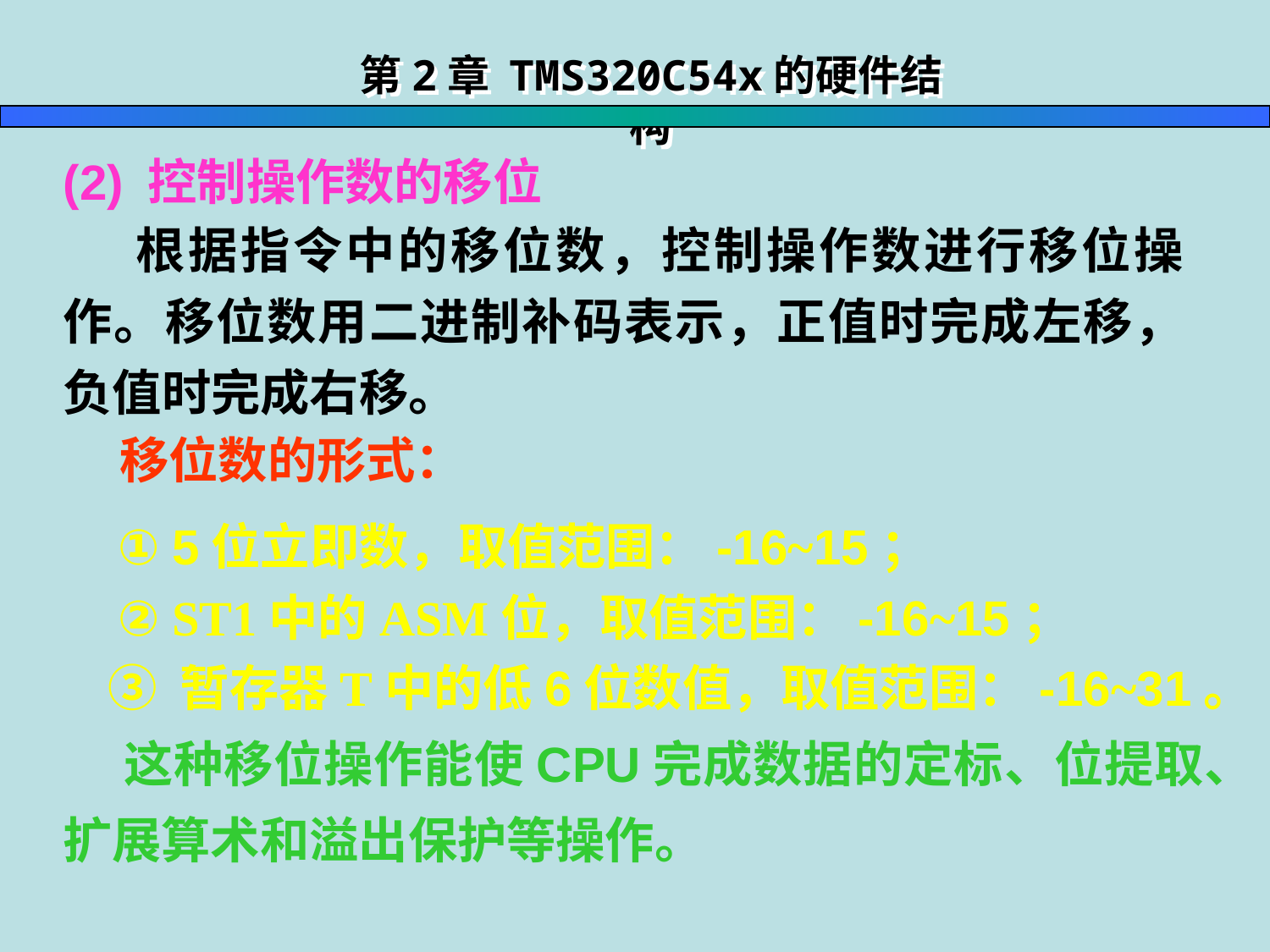

第2章 TMS320C54x的硬件结构

(2) 控制操作数的移位
    根据指令中的移位数，控制操作数进行移位操作。移位数用二进制补码表示，正值时完成左移，负值时完成右移。
    移位数的形式：
    ① 5位立即数，取值范围：-16~15；
    ② ST1中的ASM位，取值范围：-16~15；
    ③ 暂存器T中的低6位数值，取值范围：-16~31。
    这种移位操作能使CPU完成数据的定标、位提取、扩展算术和溢出保护等操作。
58